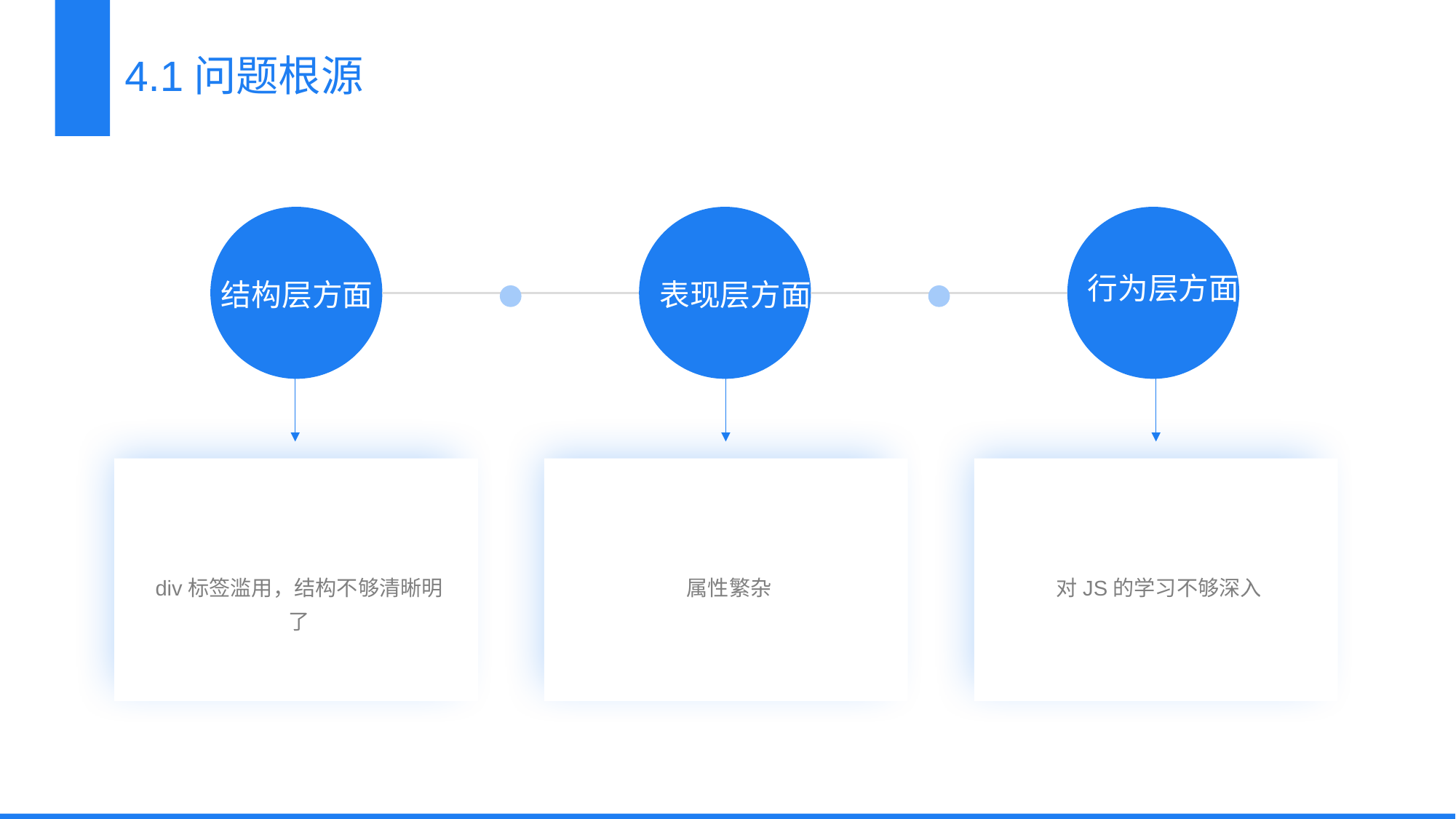

4.1问题根源

行为层方面
结构层方面
表现层方面

div标签滥用，结构不够清晰明了
属性繁杂
对JS的学习不够深入